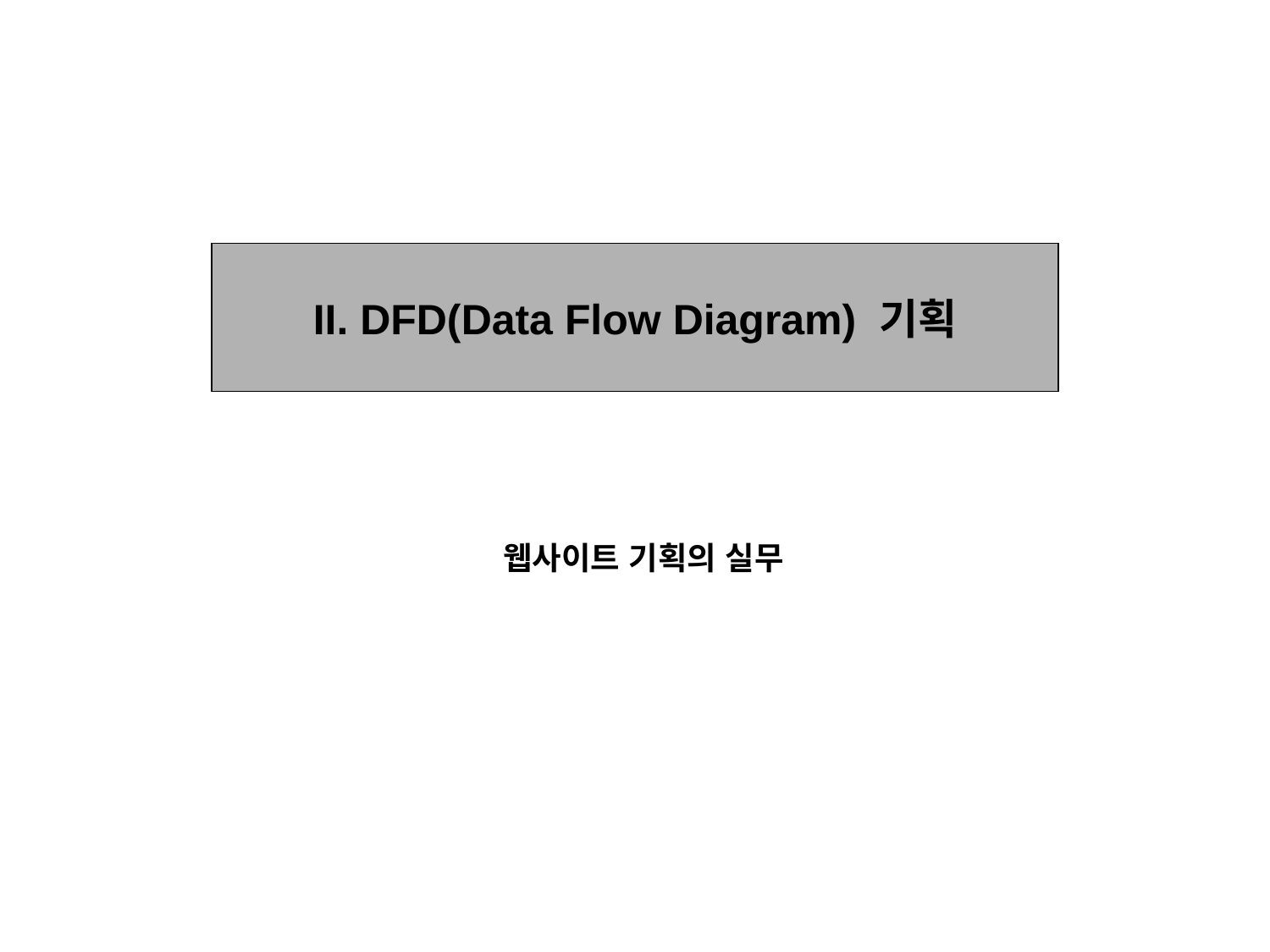

II. DFD(Data Flow Diagram) 기획
웹사이트 기획의 실무